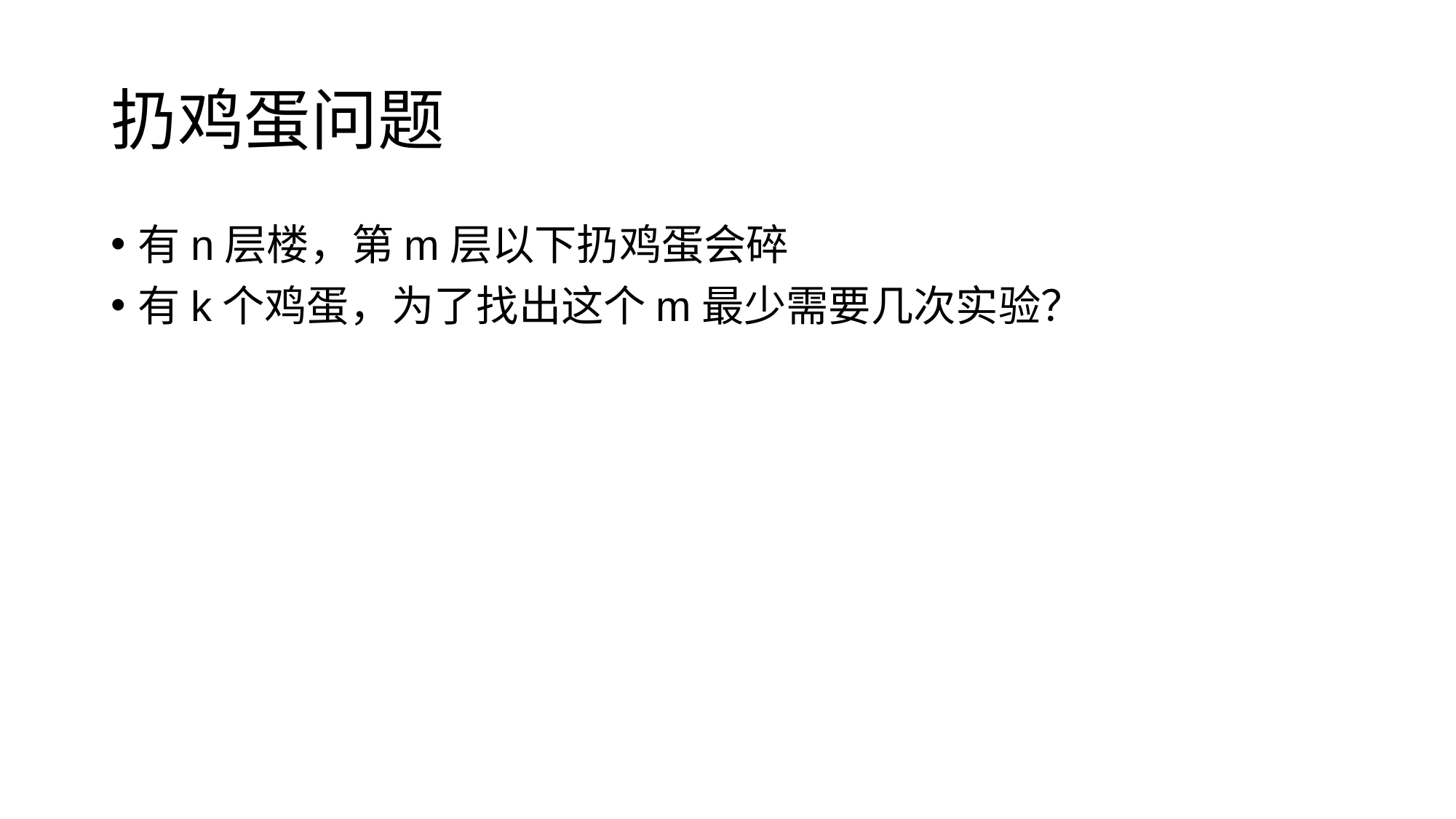

# 扔鸡蛋问题
有n层楼，第m层以下扔鸡蛋会碎
有k个鸡蛋，为了找出这个m最少需要几次实验？